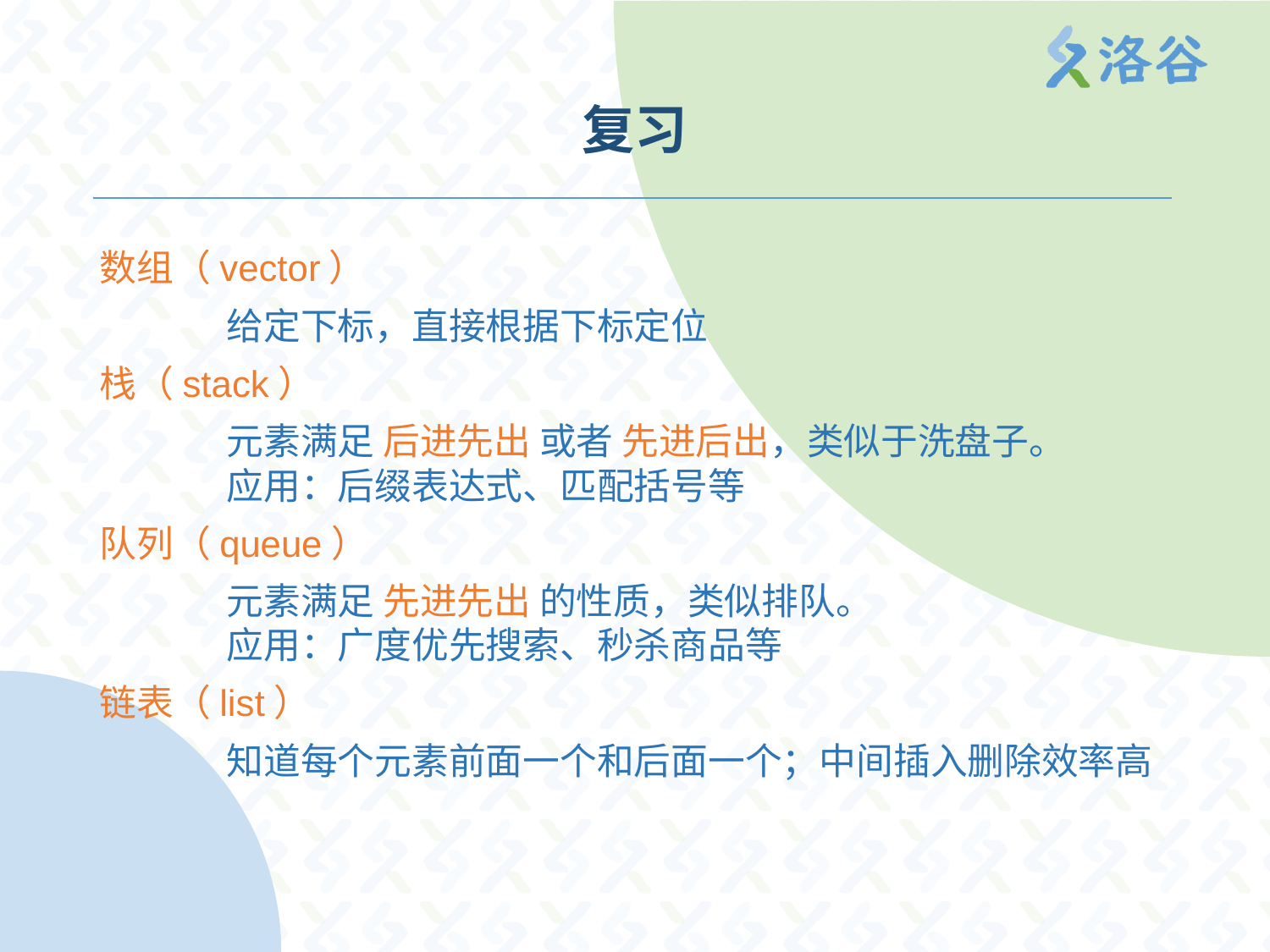

# 复习
数组（vector）
	给定下标，直接根据下标定位
栈（stack）
	元素满足 后进先出 或者 先进后出，类似于洗盘子。
	应用：后缀表达式、匹配括号等
队列（queue）
	元素满足 先进先出 的性质，类似排队。
	应用：广度优先搜索、秒杀商品等
链表（list）
	知道每个元素前面一个和后面一个；中间插入删除效率高